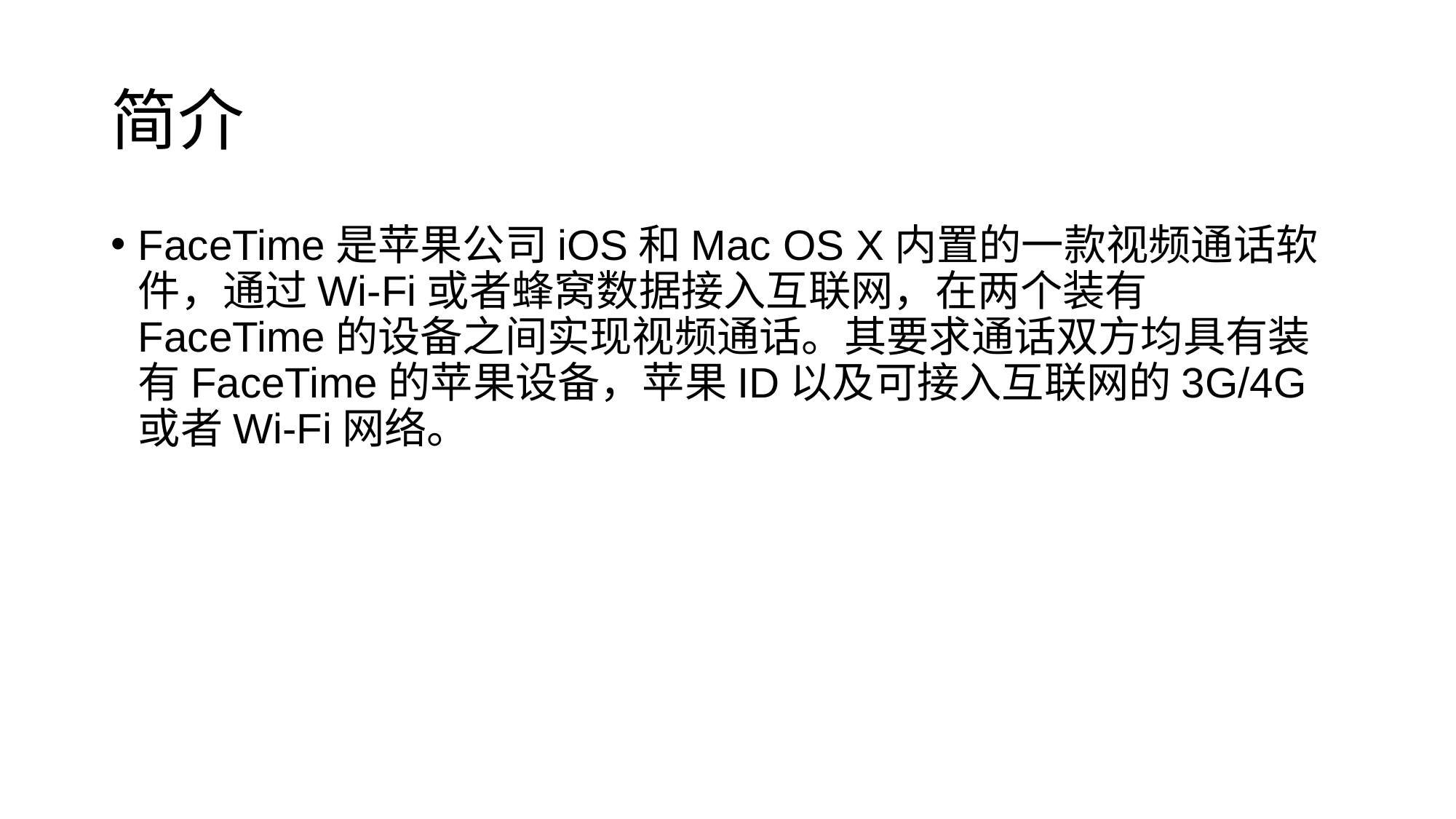

# 简介
FaceTime是苹果公司iOS和Mac OS X内置的一款视频通话软件，通过Wi-Fi或者蜂窝数据接入互联网，在两个装有FaceTime的设备之间实现视频通话。其要求通话双方均具有装有FaceTime的苹果设备，苹果ID以及可接入互联网的3G/4G或者Wi-Fi网络。